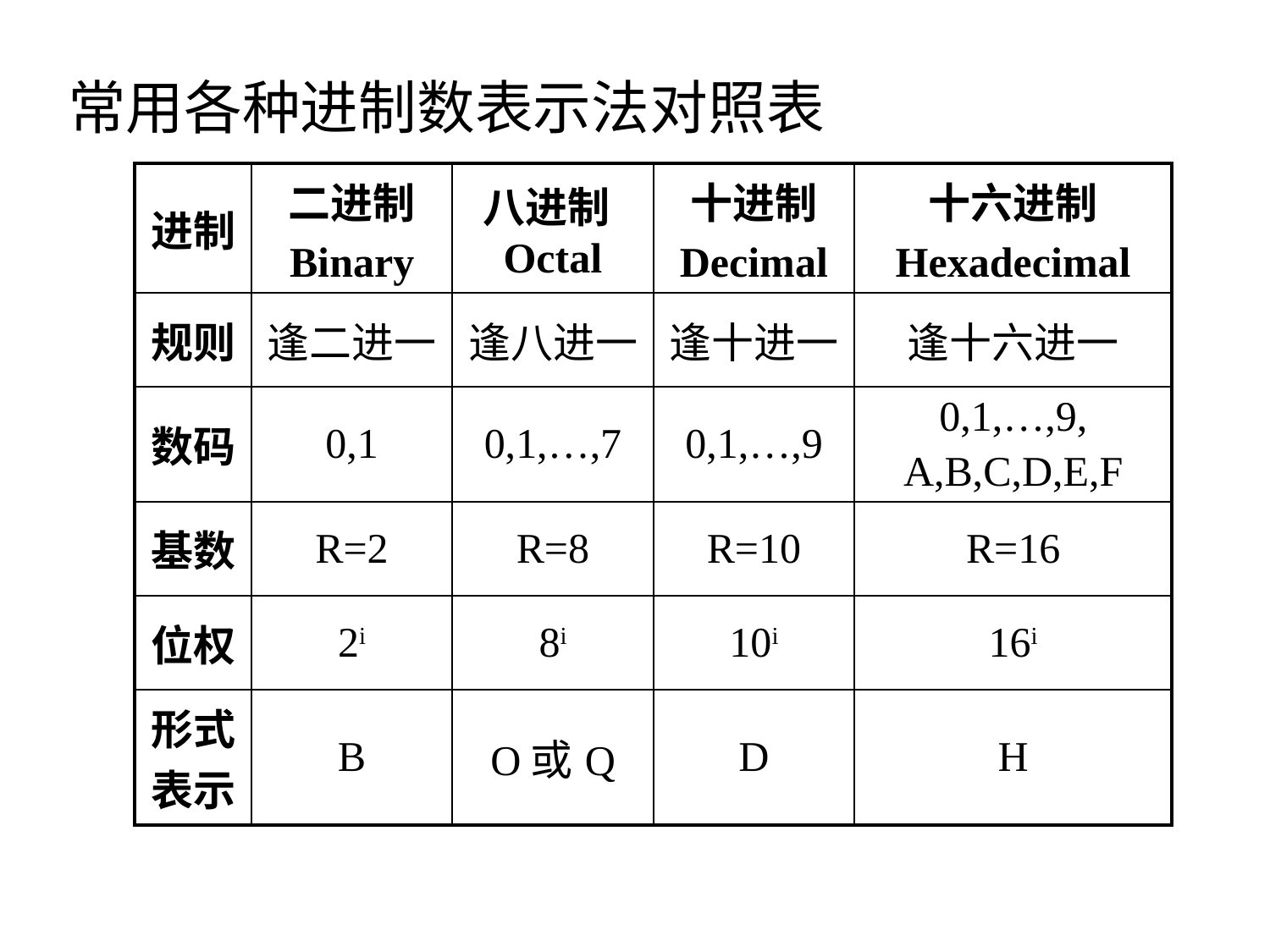

# 常用各种进制数表示法对照表
| 进制 | 二进制 Binary | 八进制Octal | 十进制 Decimal | 十六进制 Hexadecimal |
| --- | --- | --- | --- | --- |
| 规则 | 逢二进一 | 逢八进一 | 逢十进一 | 逢十六进一 |
| 数码 | 0,1 | 0,1,…,7 | 0,1,…,9 | 0,1,…,9, A,B,C,D,E,F |
| 基数 | R=2 | R=8 | R=10 | R=16 |
| 位权 | 2i | 8i | 10i | 16i |
| 形式表示 | B | O或Q | D | H |